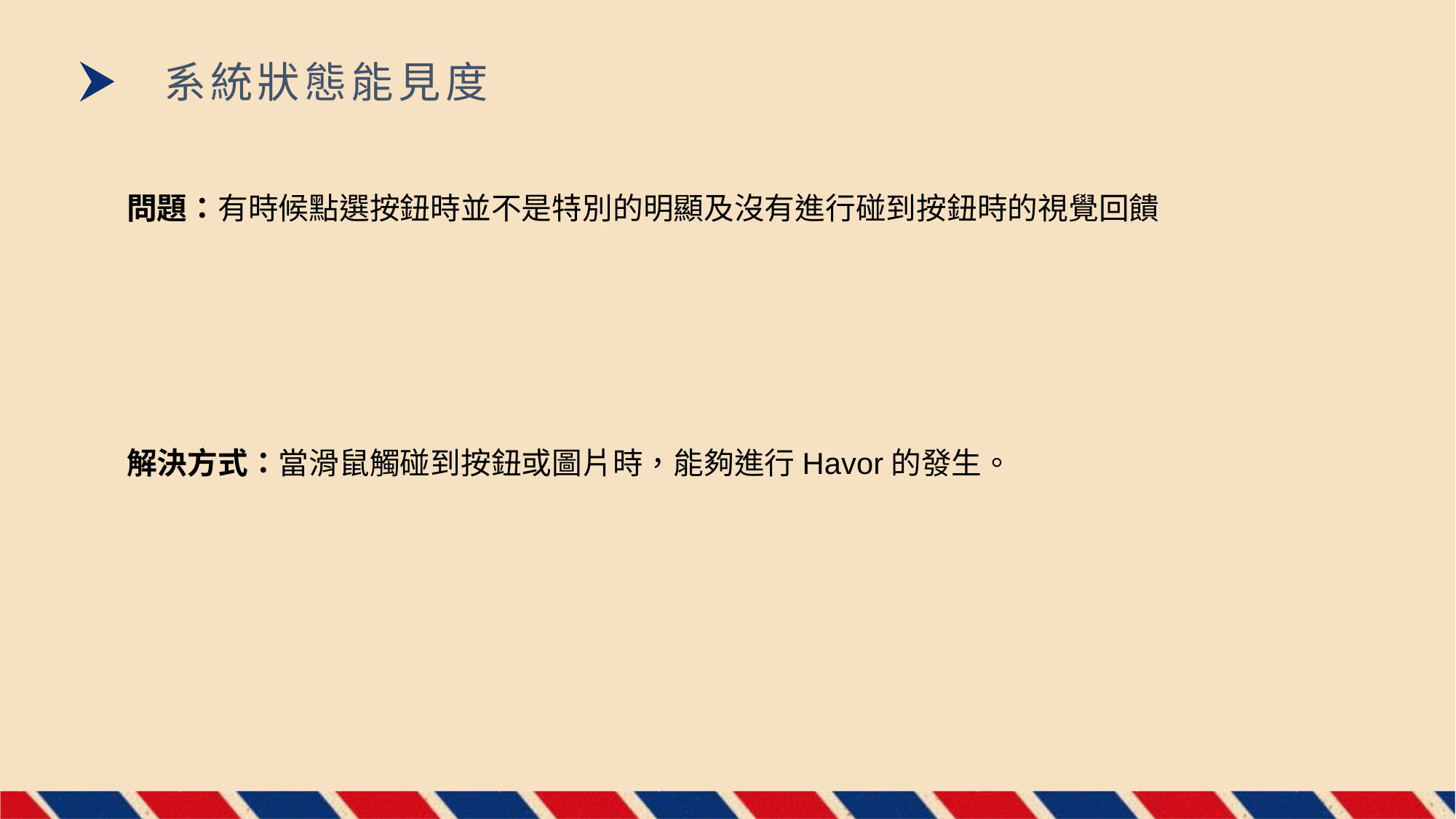

系統狀態能見度

問題：有時候點選按鈕時並不是特別的明顯及沒有進行碰到按鈕時的視覺回饋

解決方式：當滑鼠觸碰到按鈕或圖片時，能夠進行Havor的發生。